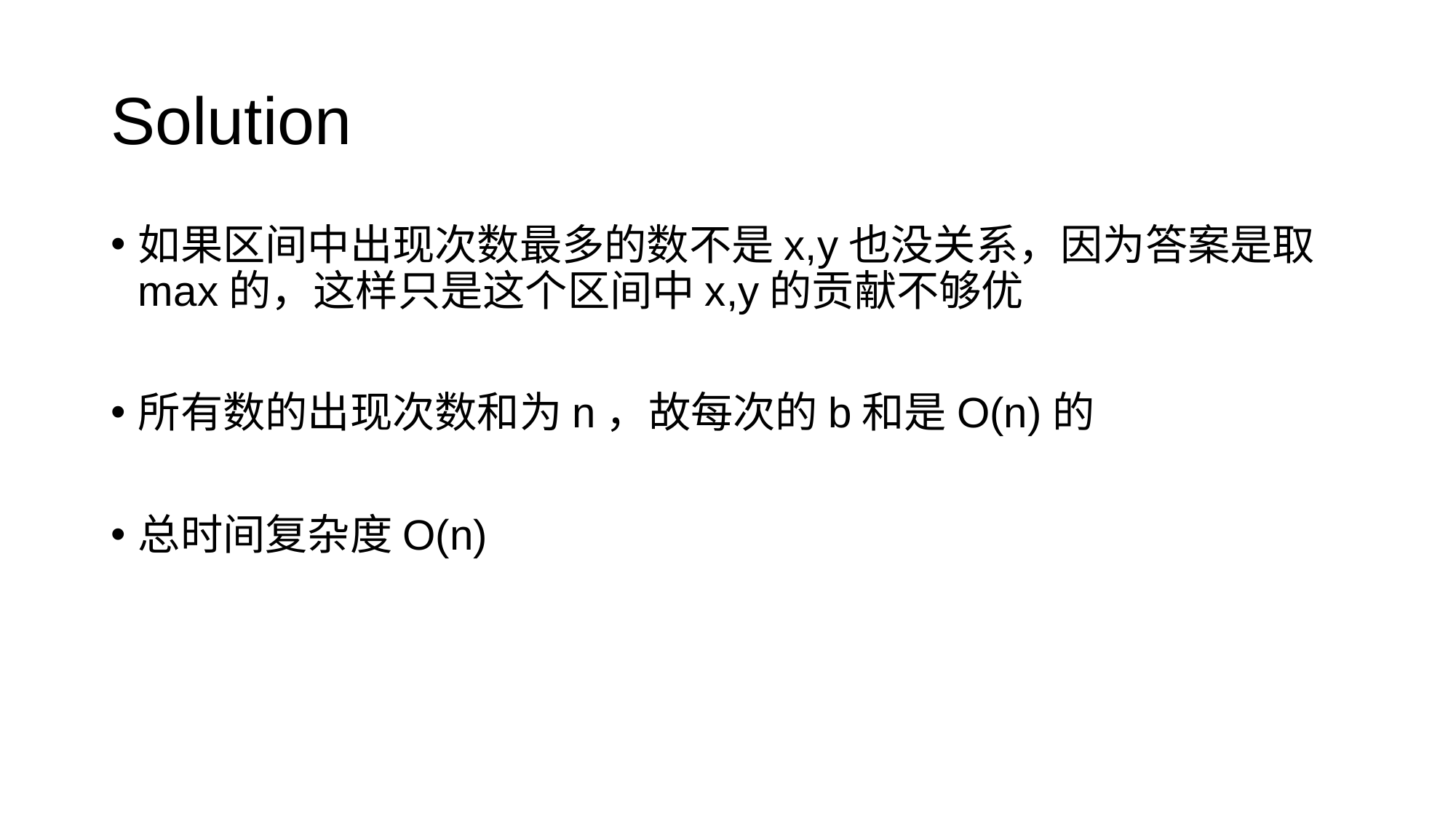

# Solution
如果区间中出现次数最多的数不是x,y也没关系，因为答案是取max的，这样只是这个区间中x,y的贡献不够优

所有数的出现次数和为n，故每次的b和是O(n)的

总时间复杂度O(n)